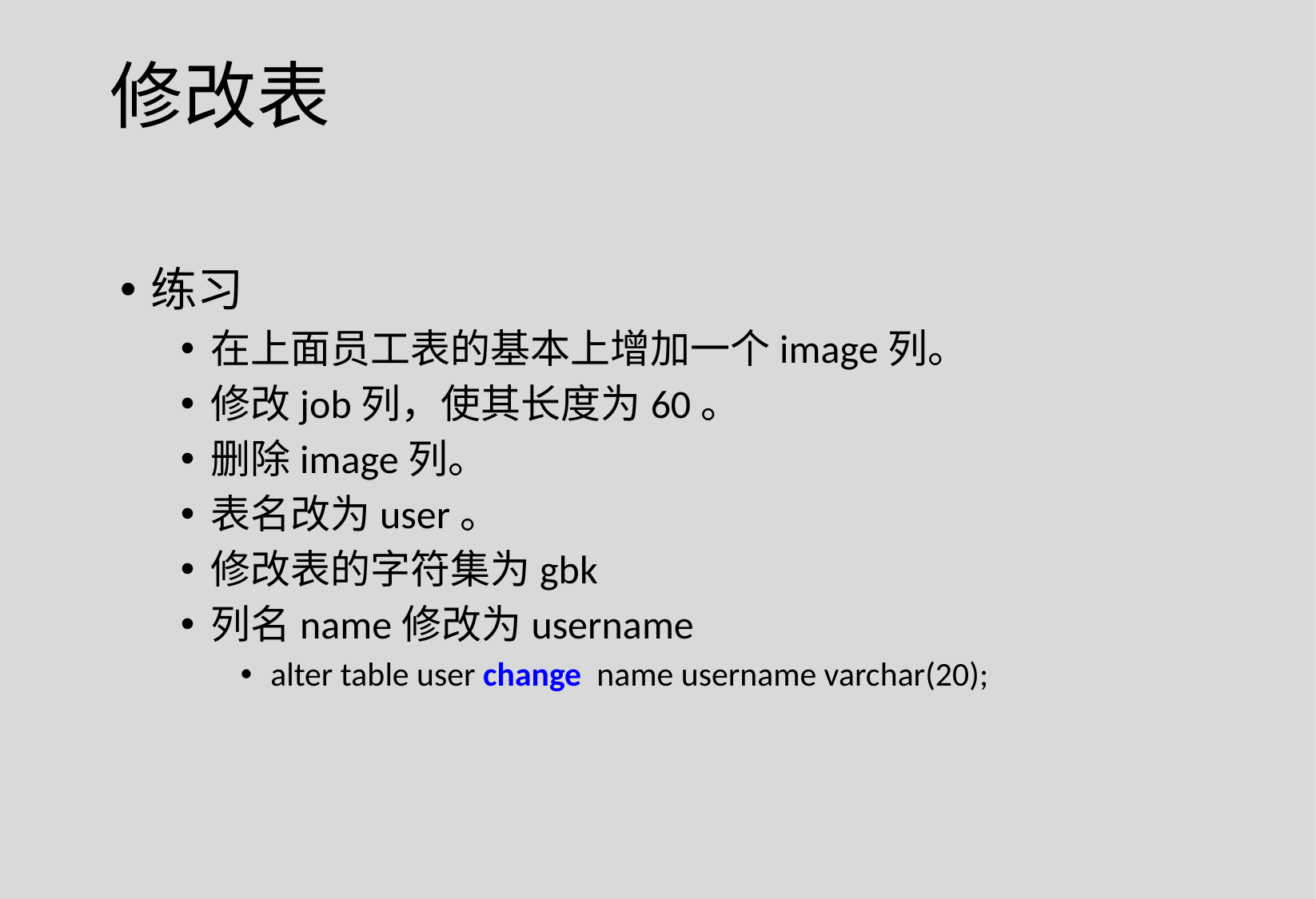

修改表
练习
在上面员工表的基本上增加一个image列。
修改job列，使其长度为60。
删除image列。
表名改为user。
修改表的字符集为gbk
列名name修改为username
alter table user change  name username varchar(20);